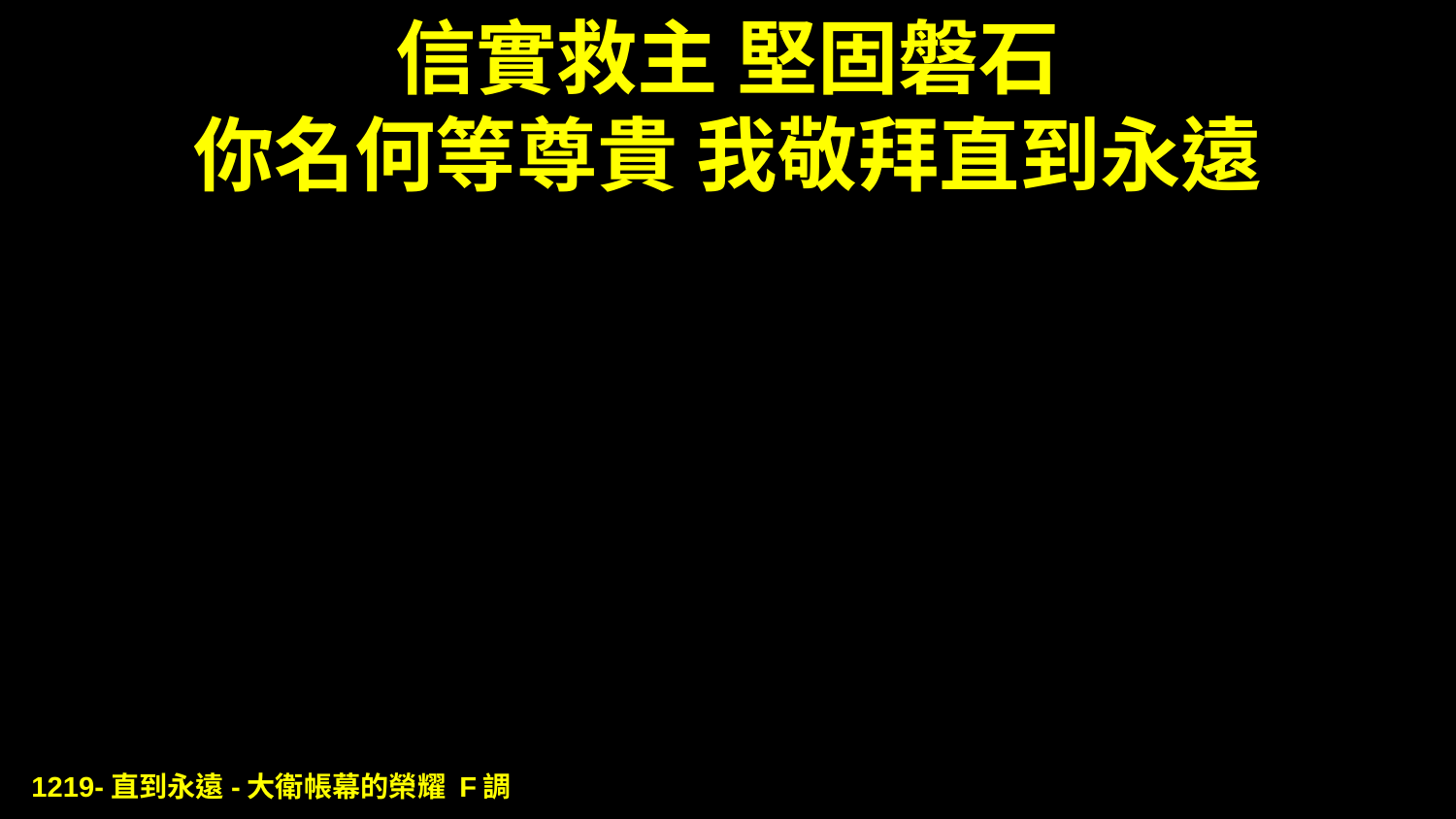

# 信實救主 堅固磐石 你名何等尊貴 我敬拜直到永遠
1219-直到永遠-大衛帳幕的榮耀 F調